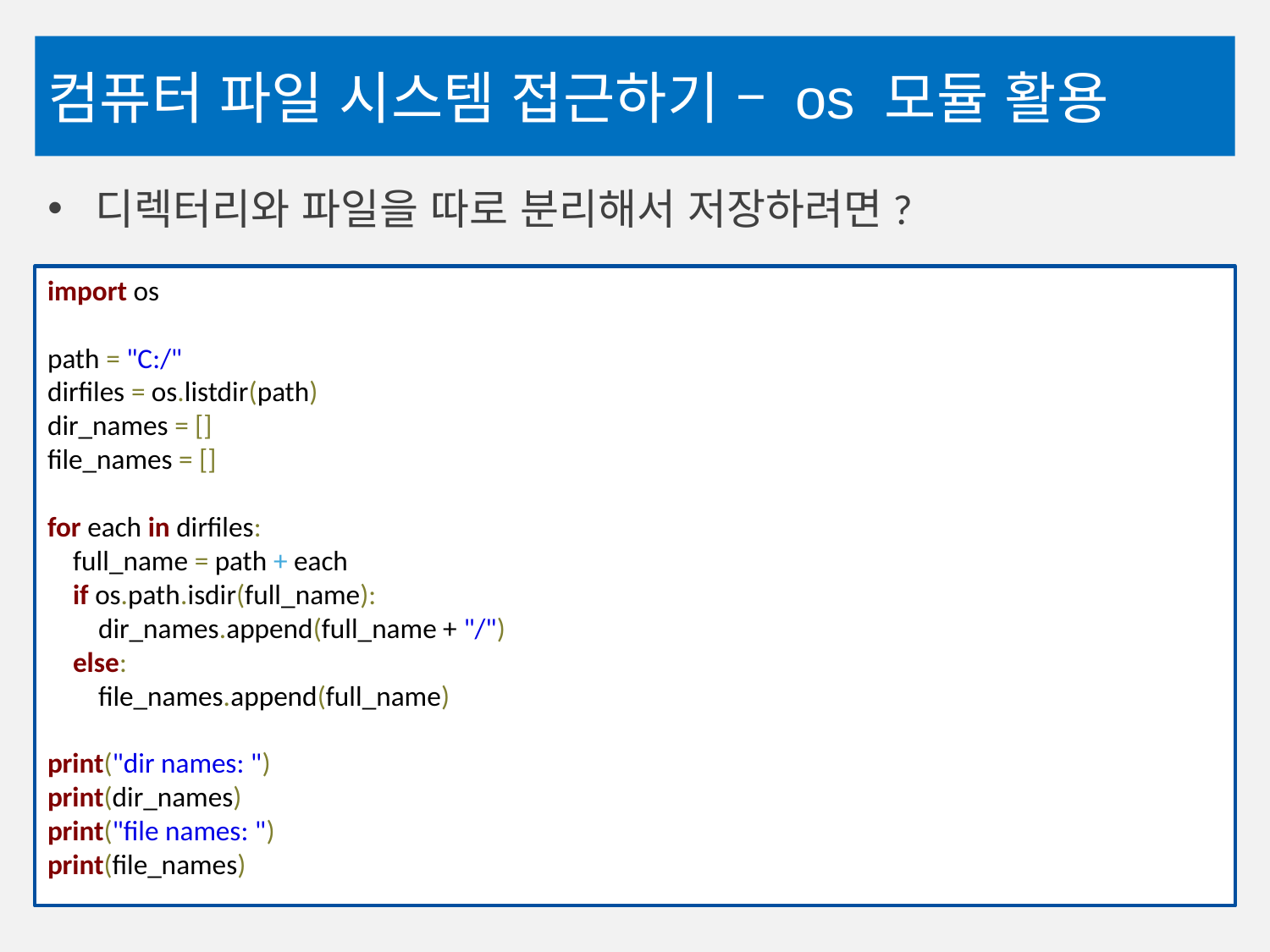

# 컴퓨터 파일 시스템 접근하기 – os 모듈 활용
디렉터리와 파일을 따로 분리해서 저장하려면?
import os

path = "C:/"
dirfiles = os.listdir(path)
dir_names = []
file_names = []

for each in dirfiles:
    full_name = path + each
    if os.path.isdir(full_name):
        dir_names.append(full_name + "/")
    else:
        file_names.append(full_name)

print("dir names: ")
print(dir_names)
print("file names: ")
print(file_names)